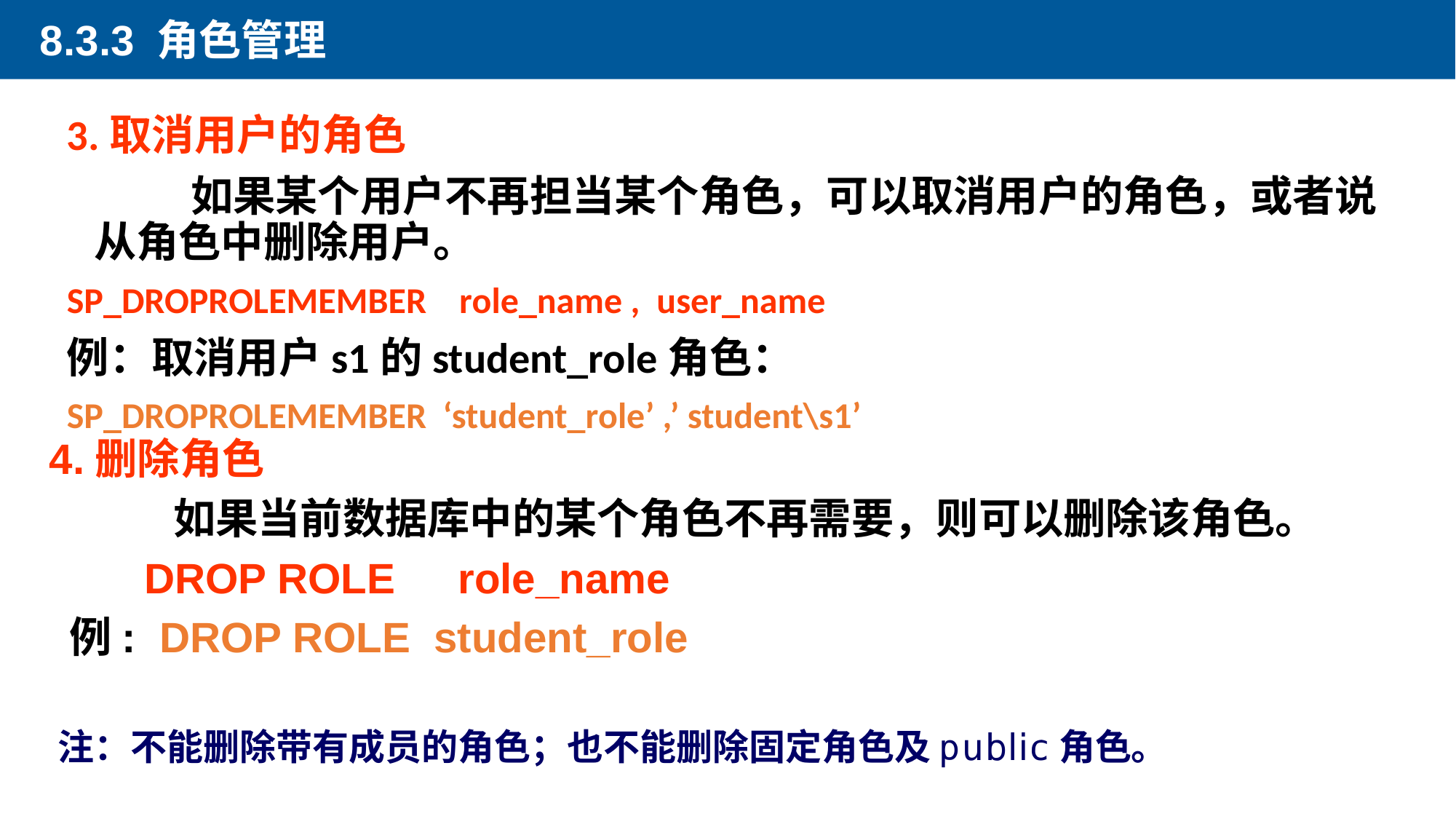

8.3.3 角色管理
3.取消用户的角色
   　　如果某个用户不再担当某个角色，可以取消用户的角色，或者说从角色中删除用户。
SP_DROPROLEMEMBER    role_name ,  user_name
例：取消用户s1的student_role角色：
SP_DROPROLEMEMBER  ‘student_role’ ,’ student\s1’

4.删除角色
   　　如果当前数据库中的某个角色不再需要，则可以删除该角色。
　　DROP ROLE　role_name
 例:  DROP ROLE  student_role
注：不能删除带有成员的角色；也不能删除固定角色及public角色。